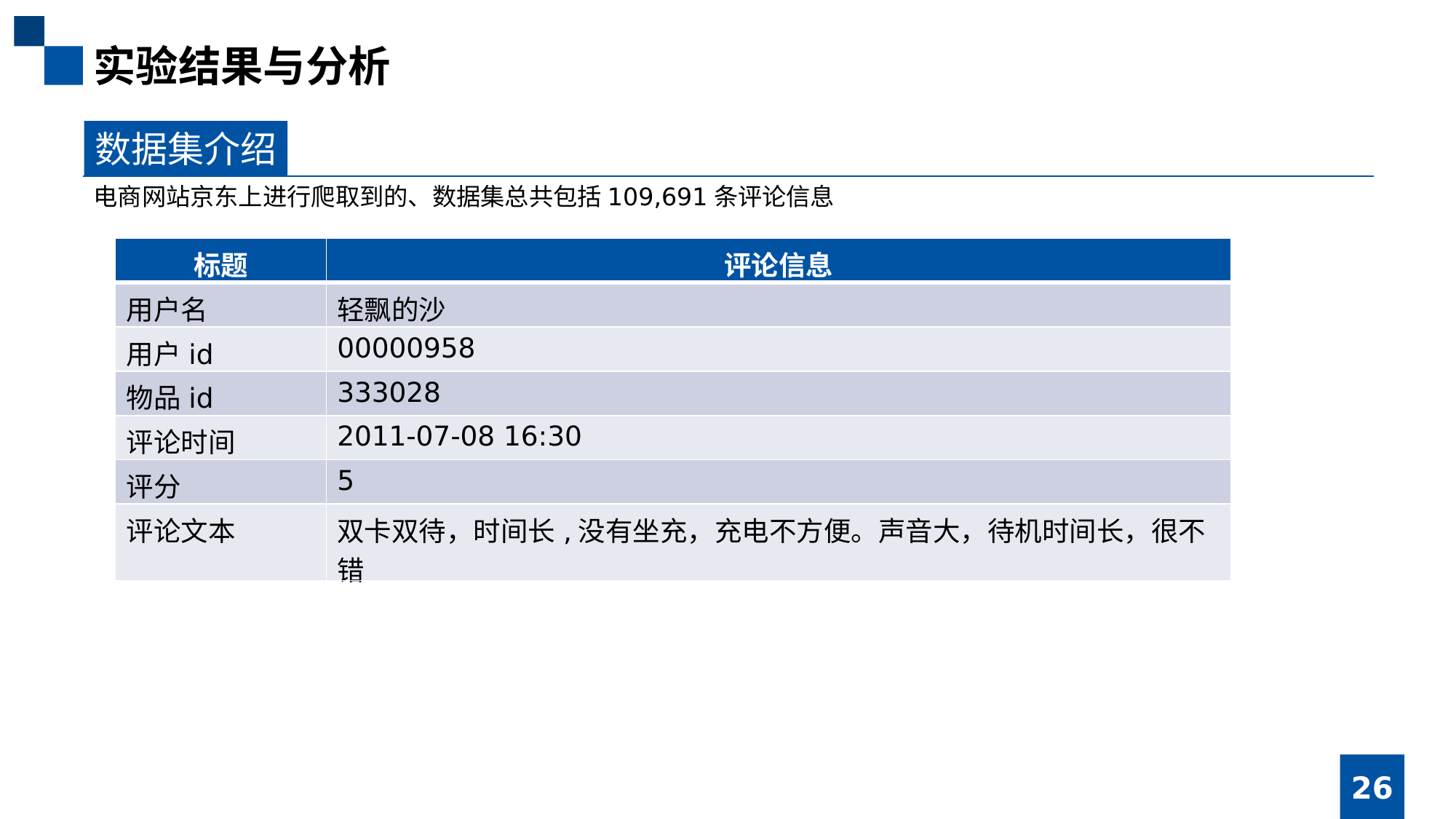

实验结果与分析
数据集介绍
电商网站京东上进行爬取到的、数据集总共包括109,691条评论信息
| 标题 | 评论信息 |
| --- | --- |
| 用户名 | 轻飘的沙 |
| 用户id | 00000958 |
| 物品id | 333028 |
| 评论时间 | 2011-07-08 16:30 |
| 评分 | 5 |
| 评论文本 | 双卡双待，时间长,没有坐充，充电不方便。声音大，待机时间长，很不错 |
26